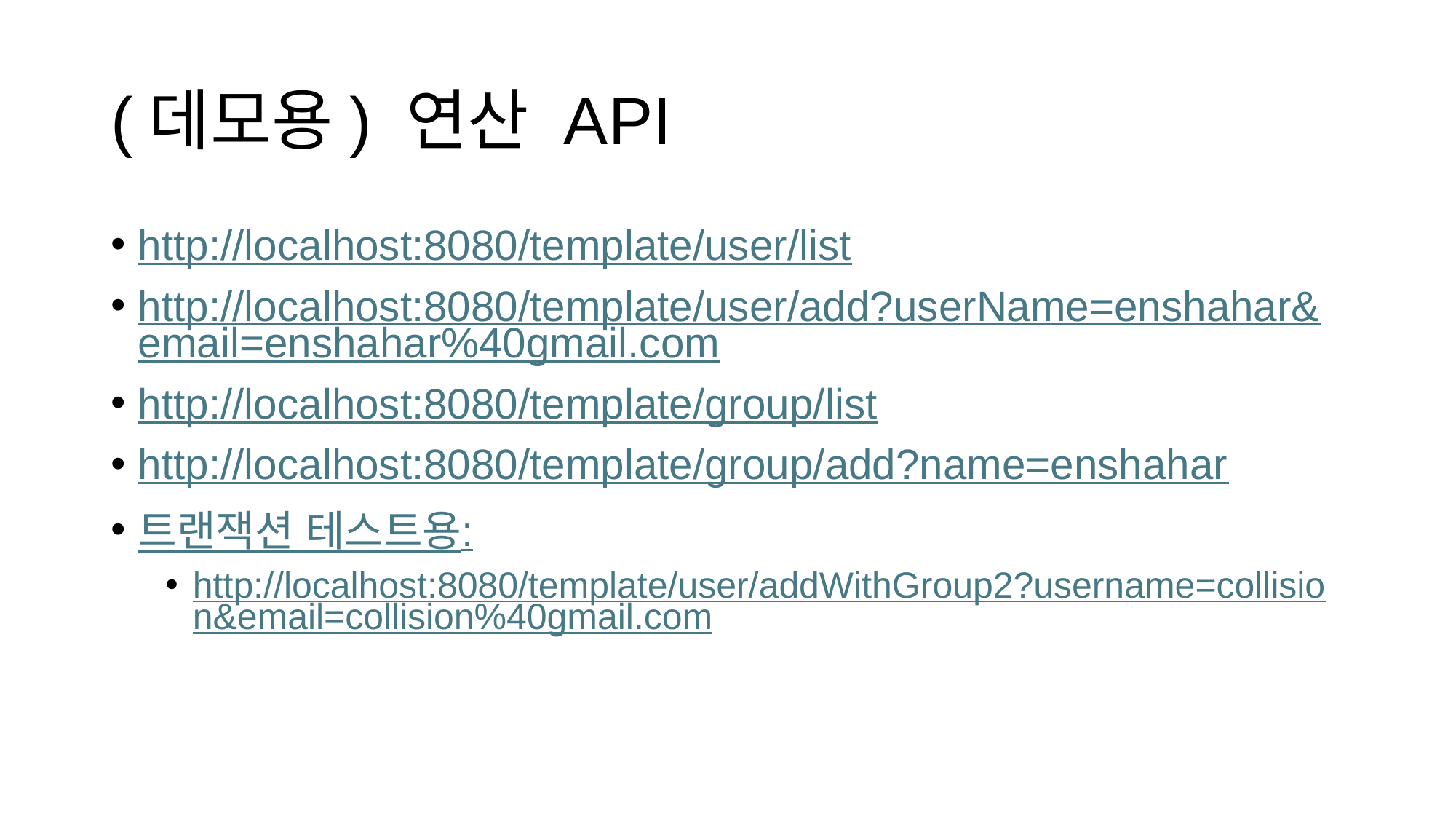

# (데모용) 연산 API
http://localhost:8080/template/user/list
http://localhost:8080/template/user/add?userName=enshahar&email=enshahar%40gmail.com
http://localhost:8080/template/group/list
http://localhost:8080/template/group/add?name=enshahar
트랜잭션 테스트용:
http://localhost:8080/template/user/addWithGroup2?username=collision&email=collision%40gmail.com